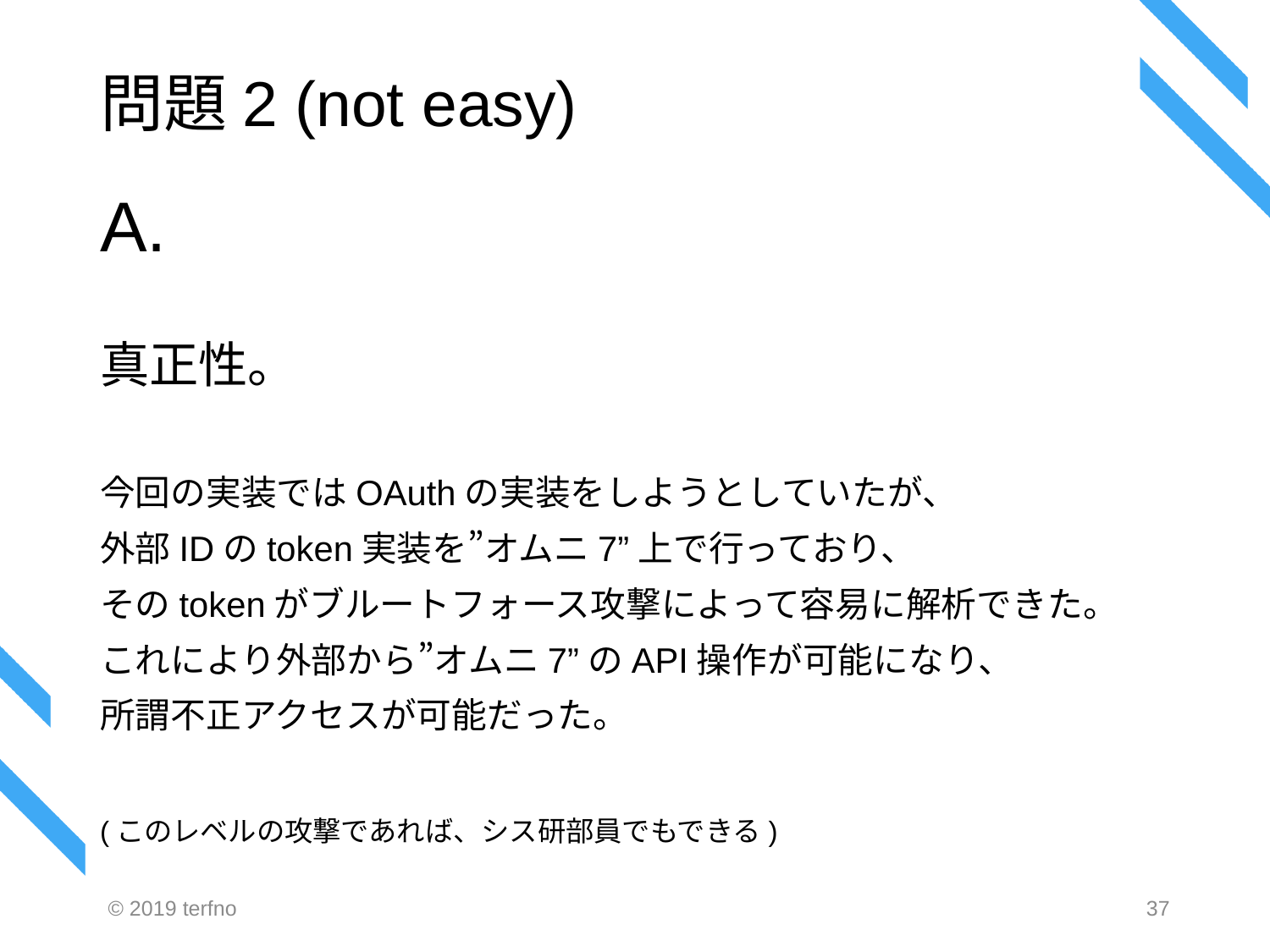

# 問題2 (not easy)
A.

真正性。

今回の実装ではOAuthの実装をしようとしていたが、
外部IDのtoken実装を”オムニ7”上で行っており、
そのtokenがブルートフォース攻撃によって容易に解析できた。
これにより外部から”オムニ7”のAPI操作が可能になり、
所謂不正アクセスが可能だった。

(このレベルの攻撃であれば、シス研部員でもできる)
© 2019 terfno
37